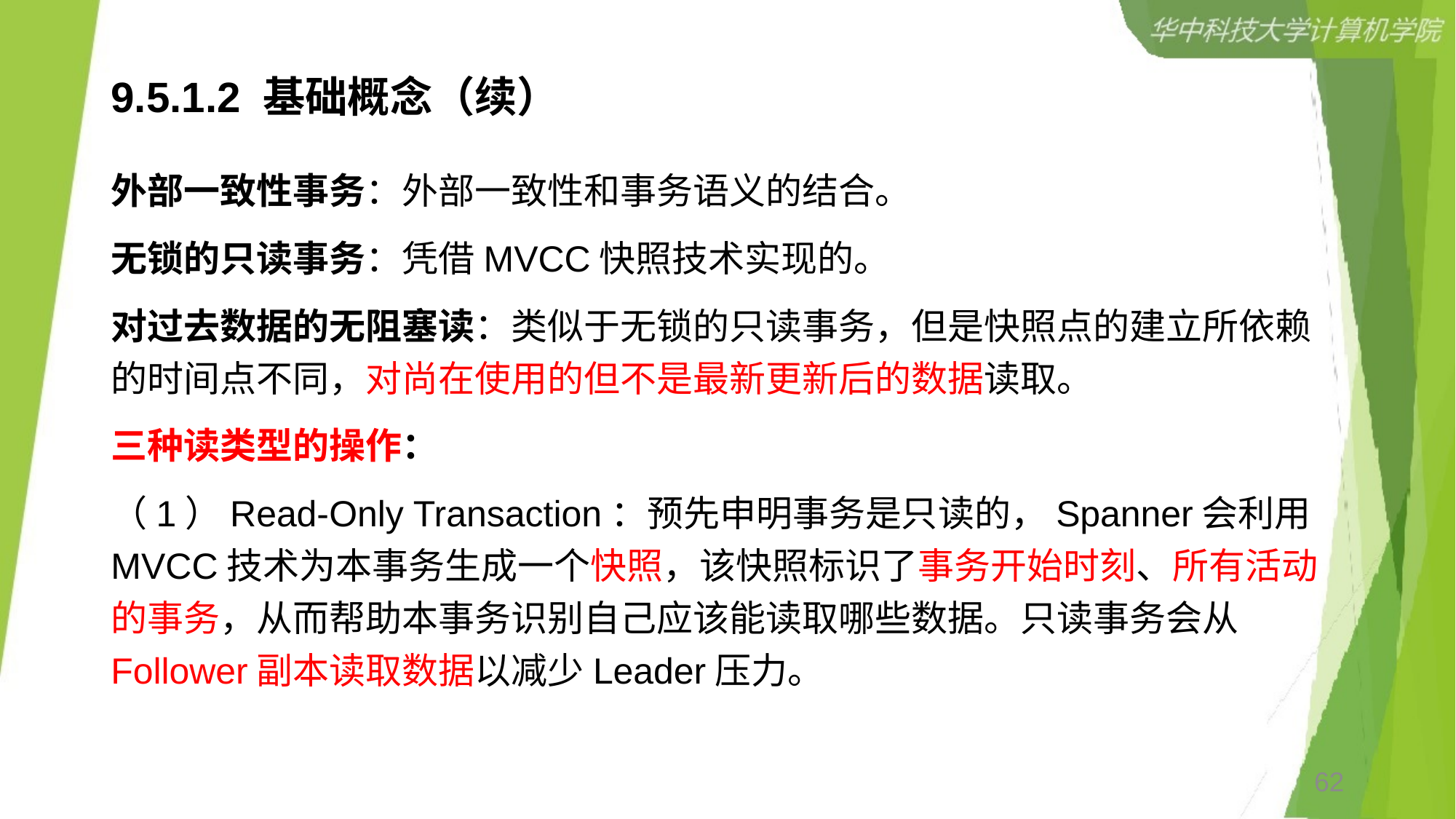

# 9.5.1.2 基础概念（续）
外部一致性事务：外部一致性和事务语义的结合。
无锁的只读事务：凭借MVCC快照技术实现的。
对过去数据的无阻塞读：类似于无锁的只读事务，但是快照点的建立所依赖的时间点不同，对尚在使用的但不是最新更新后的数据读取。
三种读类型的操作：
（1）Read-Only Transaction：预先申明事务是只读的，Spanner会利用MVCC技术为本事务生成一个快照，该快照标识了事务开始时刻、所有活动的事务，从而帮助本事务识别自己应该能读取哪些数据。只读事务会从Follower副本读取数据以减少Leader压力。
62